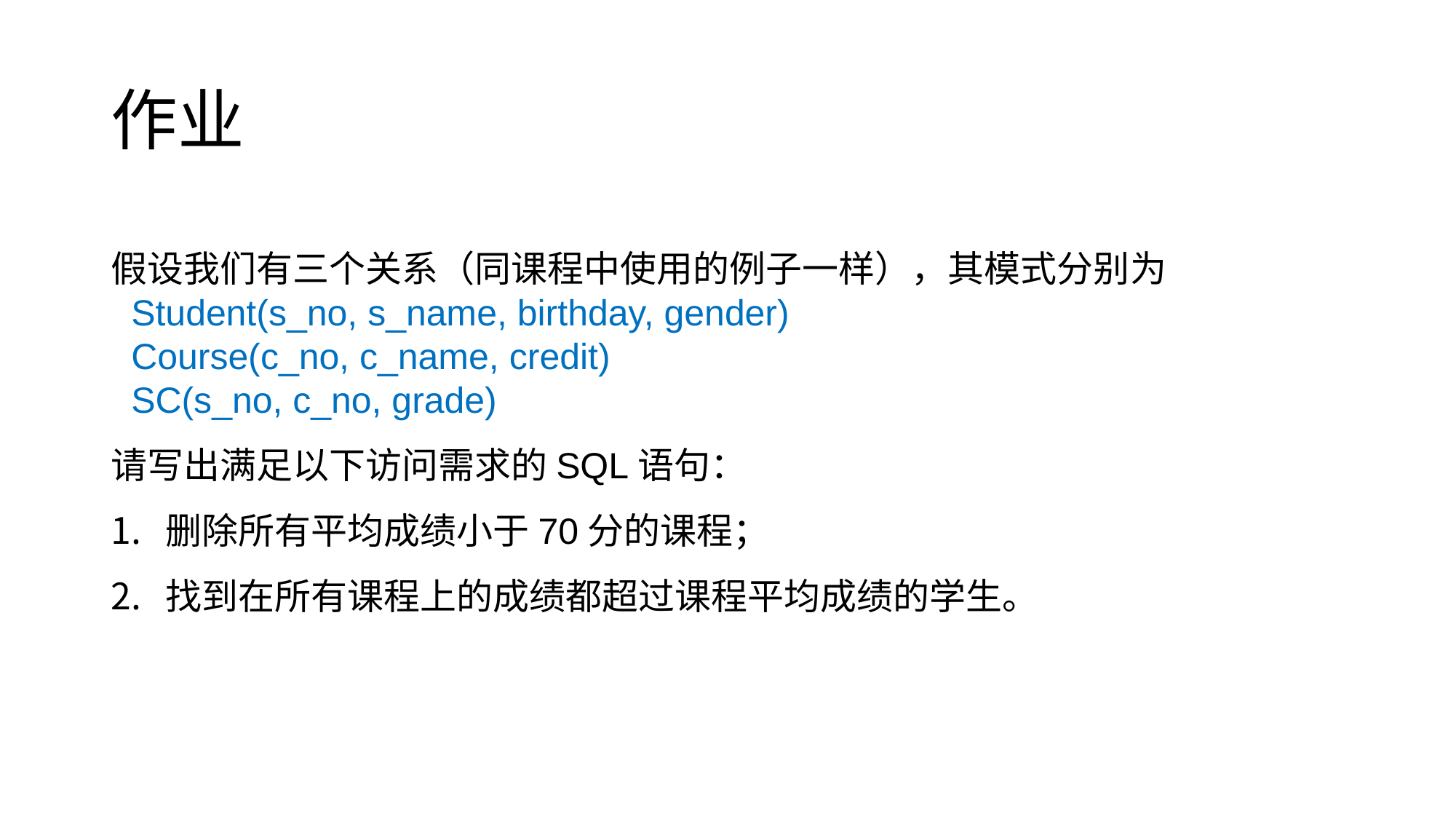

# 作业
假设我们有三个关系（同课程中使用的例子一样），其模式分别为
  Student(s_no, s_name, birthday, gender)
  Course(c_no, c_name, credit)
  SC(s_no, c_no, grade)
请写出满足以下访问需求的SQL语句：
删除所有平均成绩小于70分的课程；
找到在所有课程上的成绩都超过课程平均成绩的学生。